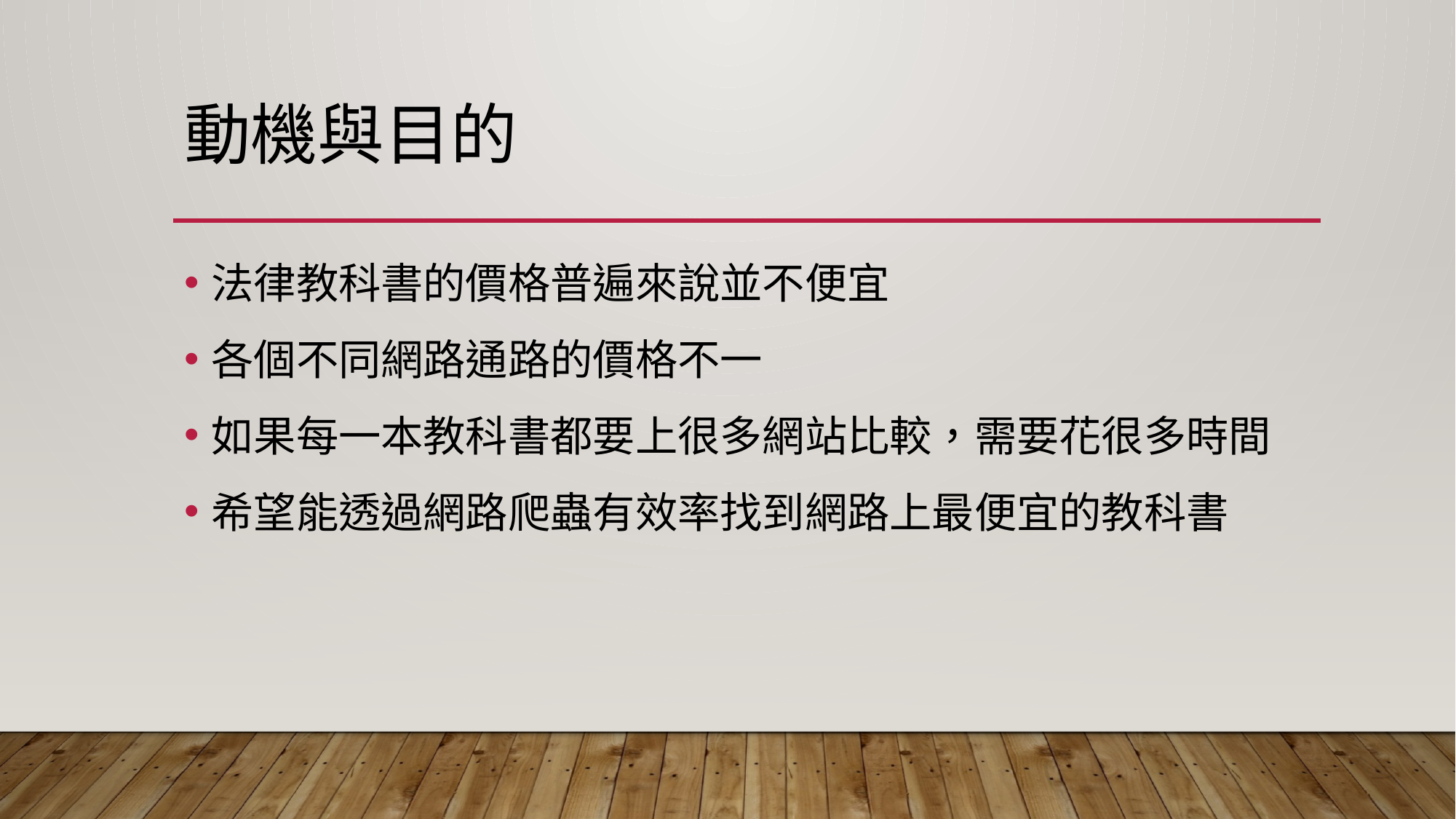

# 動機與目的
法律教科書的價格普遍來說並不便宜
各個不同網路通路的價格不一
如果每一本教科書都要上很多網站比較，需要花很多時間
希望能透過網路爬蟲有效率找到網路上最便宜的教科書